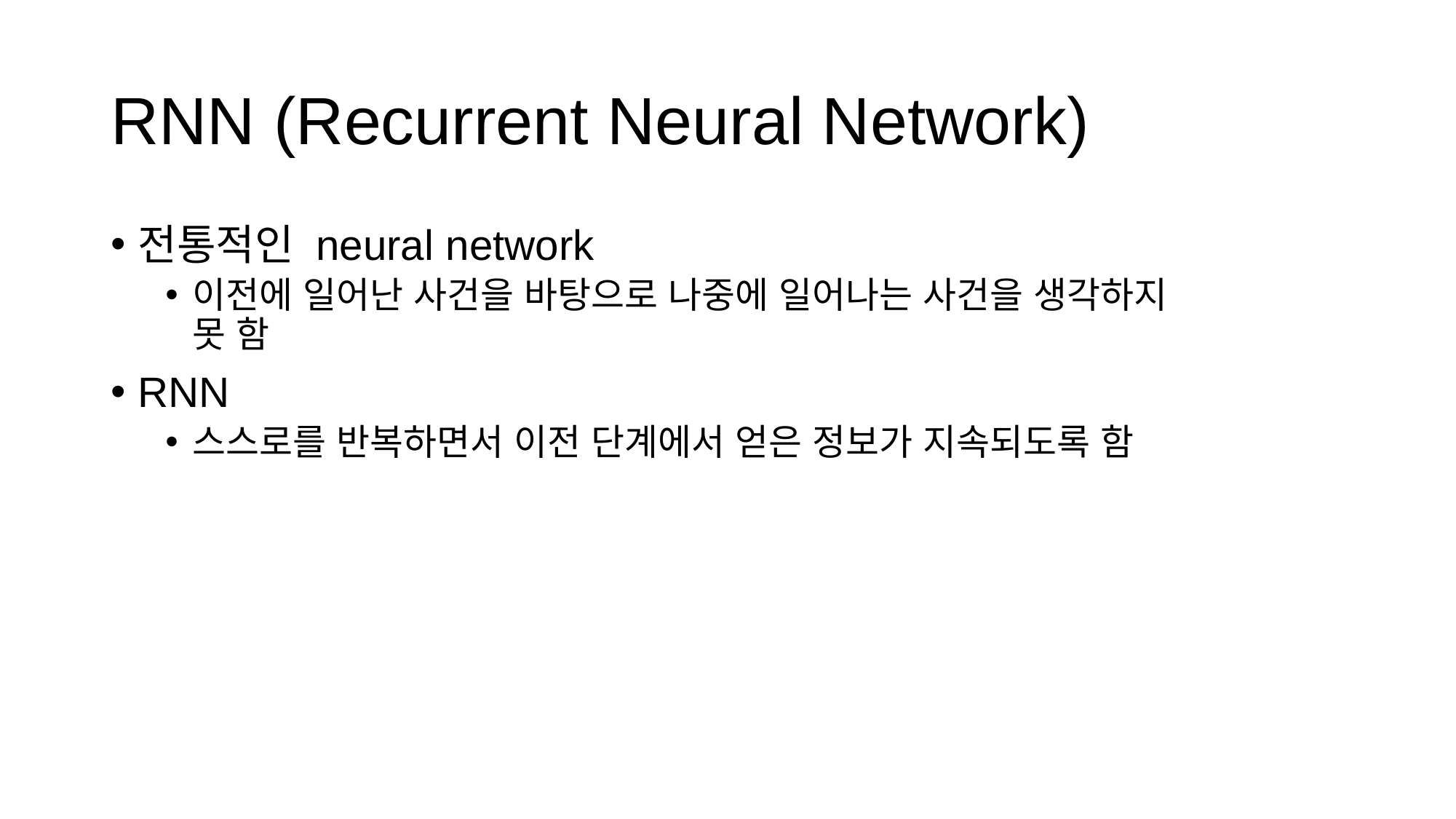

# RNN (Recurrent Neural Network)
전통적인 neural network
이전에 일어난 사건을 바탕으로 나중에 일어나는 사건을 생각하지
못 함
RNN
스스로를 반복하면서 이전 단계에서 얻은 정보가 지속되도록 함